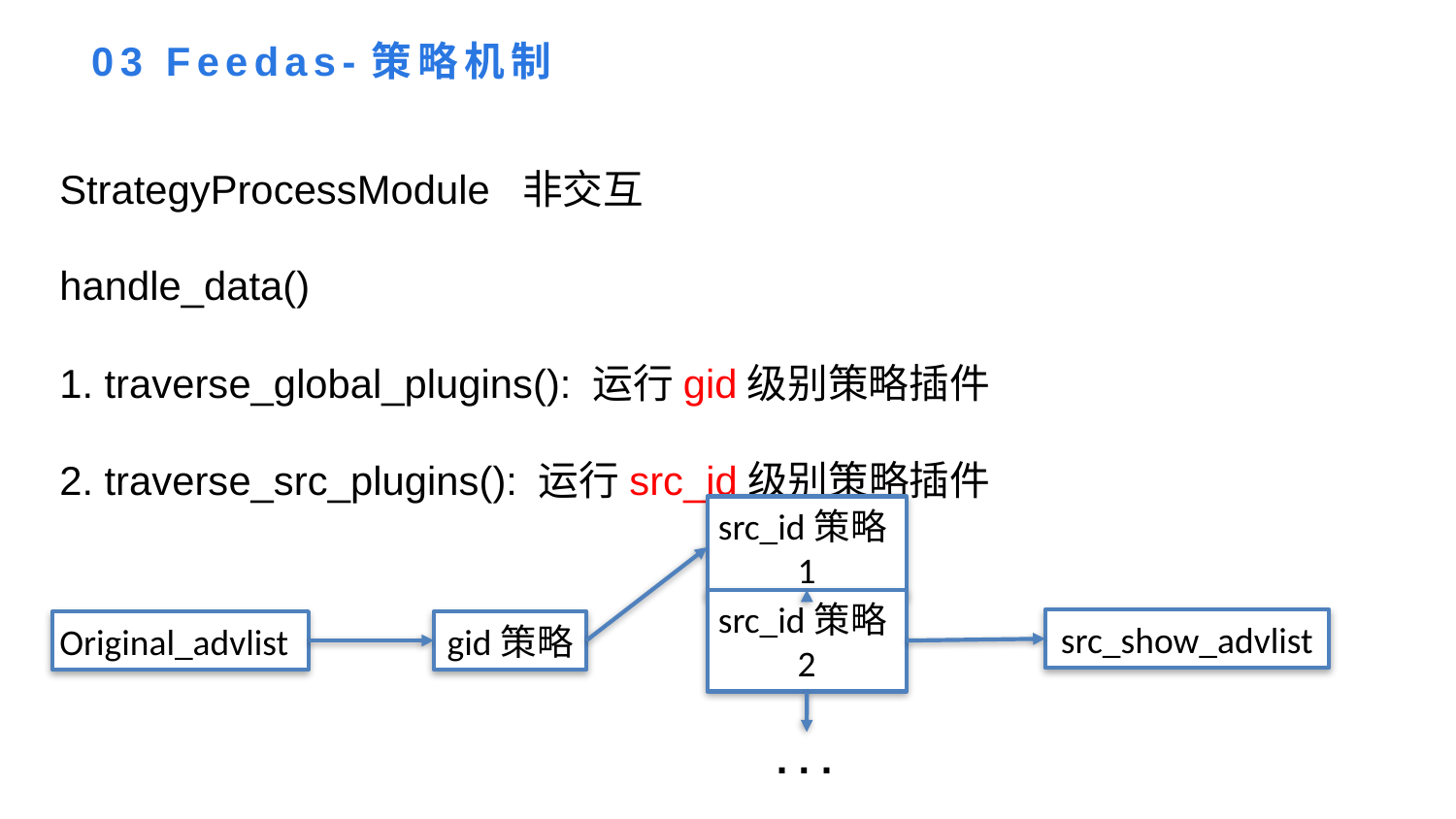

03 Feedas-策略机制
StrategyProcessModule  非交互
handle_data()
1. traverse_global_plugins(): 运行gid级别策略插件
2. traverse_src_plugins(): 运行src_id级别策略插件
src_id策略1
src_show_advlist
Original_advlist
gid策略
src_id策略2
. . .